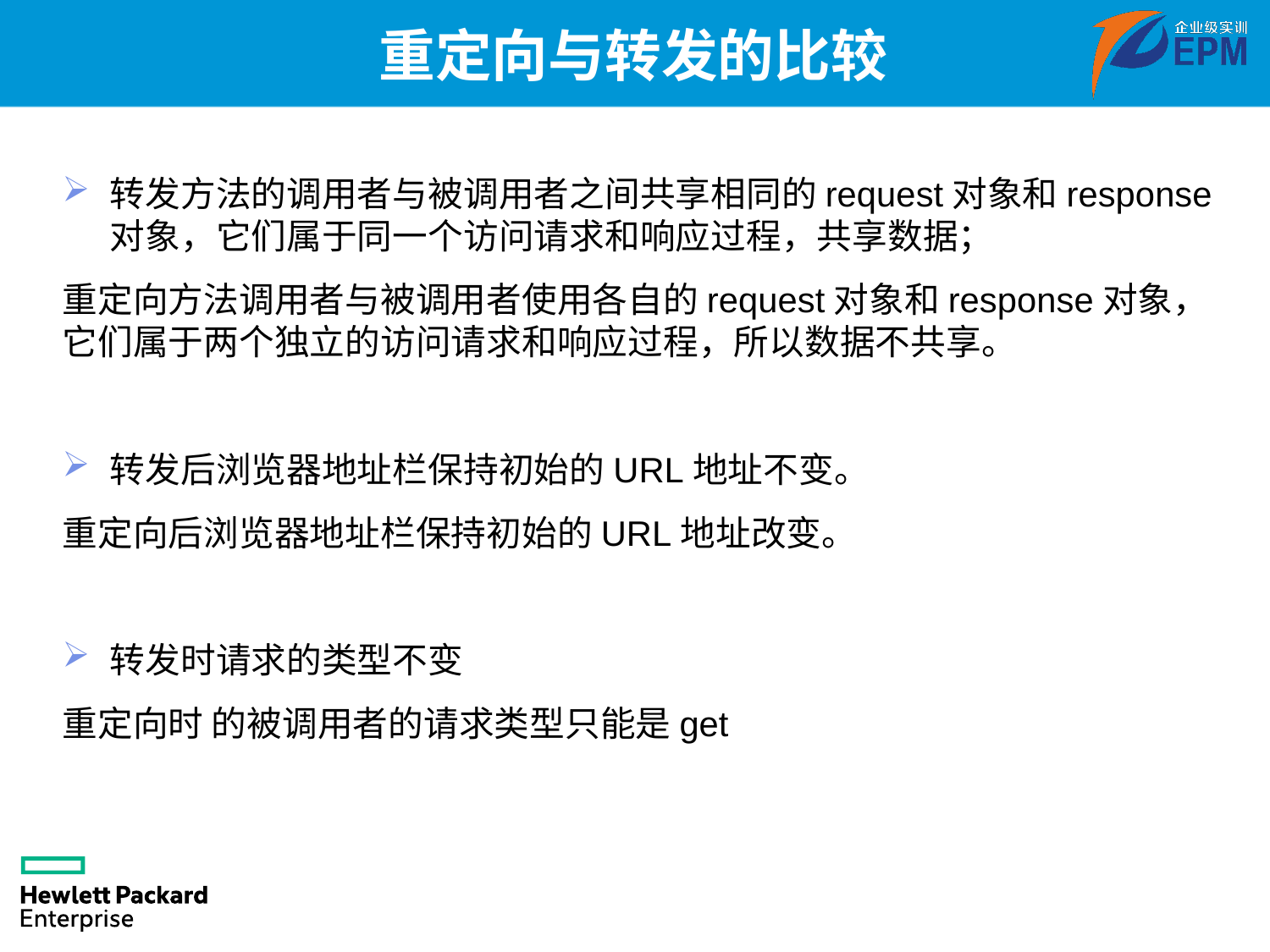

# 重定向与转发的比较
转发方法的调用者与被调用者之间共享相同的request对象和response对象，它们属于同一个访问请求和响应过程，共享数据；
重定向方法调用者与被调用者使用各自的request对象和response对象，它们属于两个独立的访问请求和响应过程，所以数据不共享。

转发后浏览器地址栏保持初始的URL地址不变。
重定向后浏览器地址栏保持初始的URL地址改变。

转发时请求的类型不变
重定向时 的被调用者的请求类型只能是get